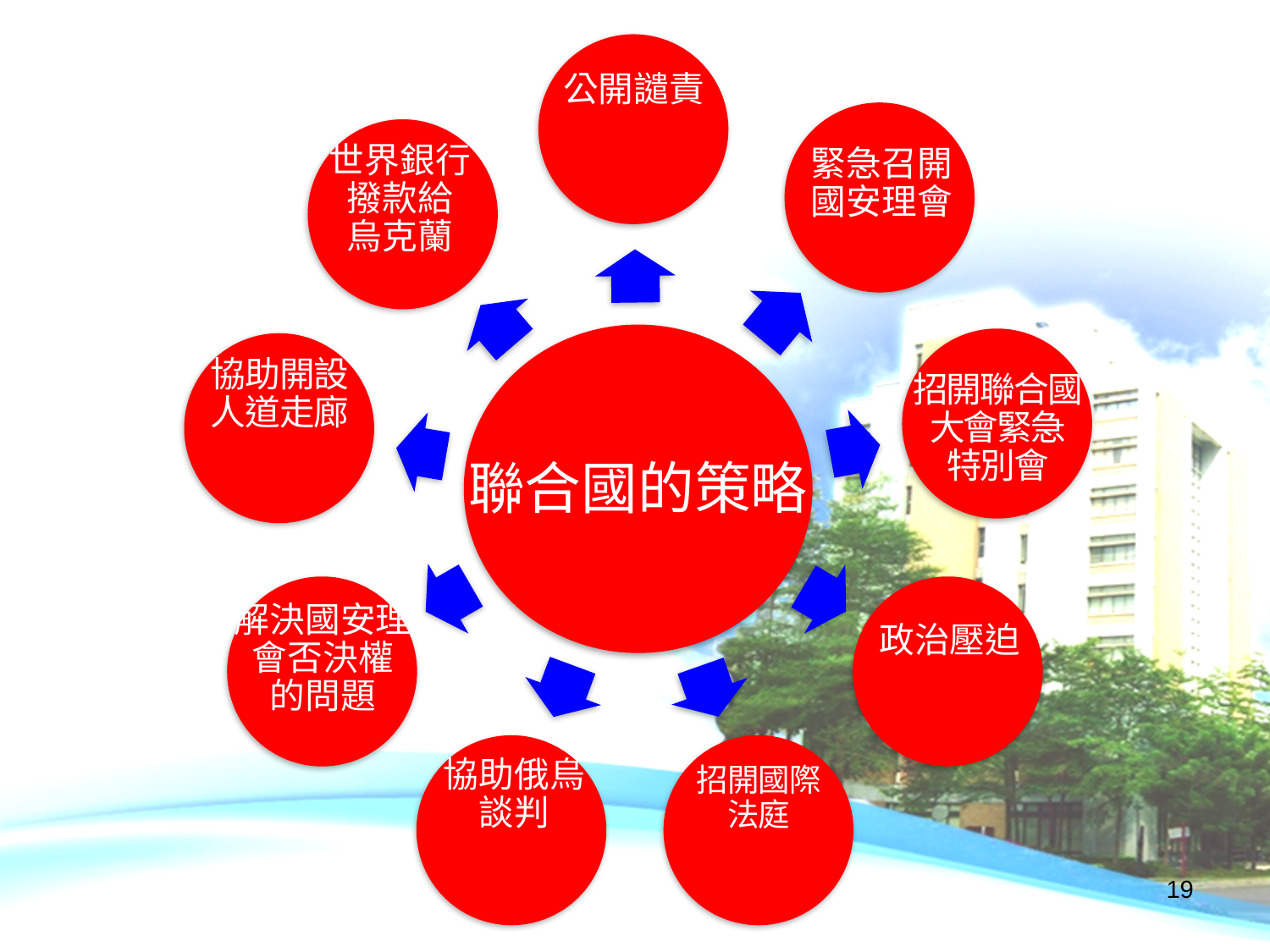

21st Century
VUCA
Era

Volatile

Uncertain

Complex

公開譴責
世界銀行
撥款給
烏克蘭
緊急召開
國安理會
協助開設
人道走廊
招開聯合國
大會緊急
特別會
聯合國的策略
解決國安理
會否決權
的問題
政治壓迫
協助俄烏
談判
招開國際
法庭
19